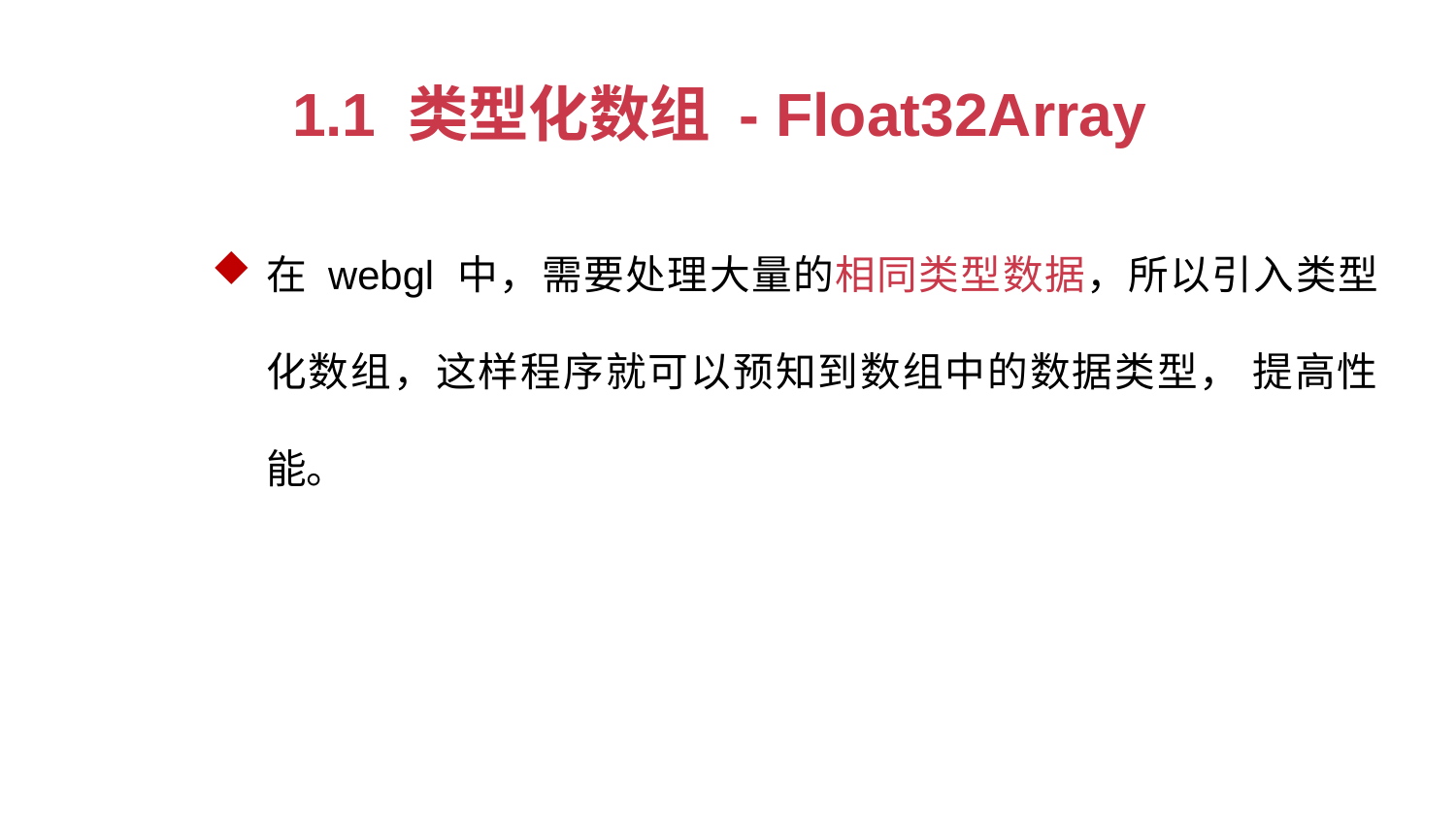

1.1 类型化数组 - Float32Array
在 webgl 中，需要处理⼤量的相同类型数据，所以引入类型化数组，这样程序就可以预知到数组中的数据类型， 提⾼性能。